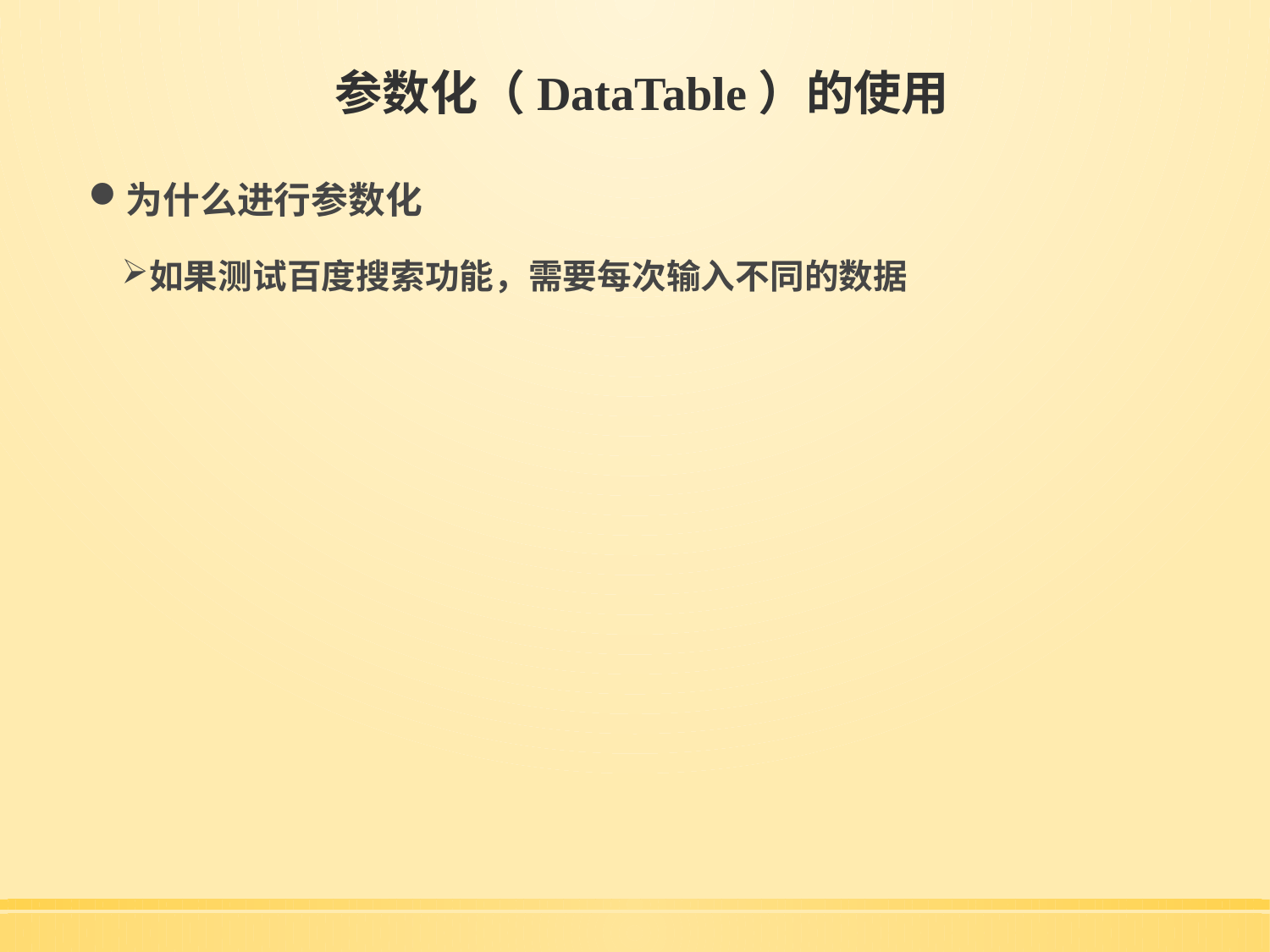

# 参数化（DataTable）的使用
为什么进行参数化
如果测试百度搜索功能，需要每次输入不同的数据